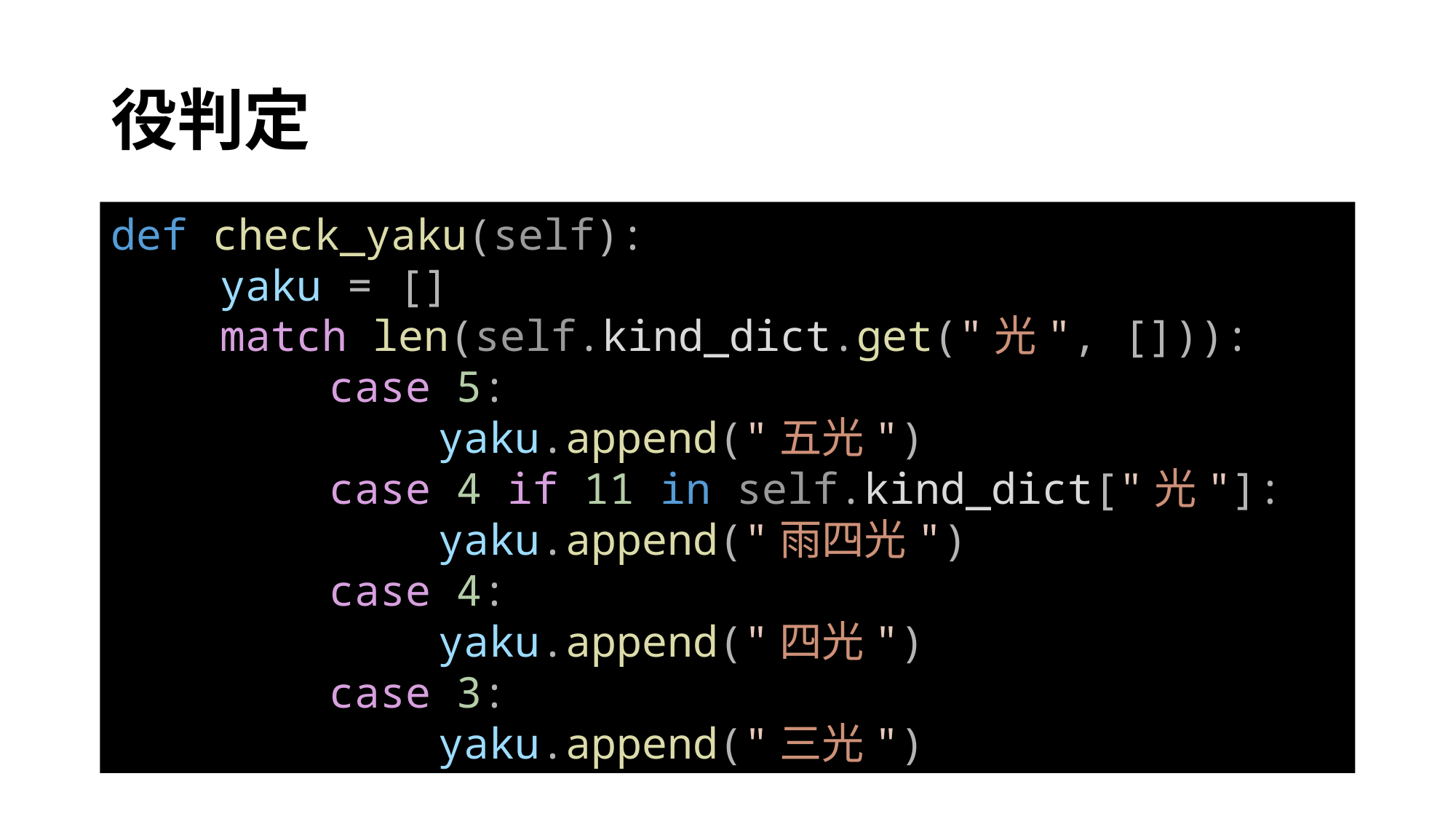

# 役判定
def check_yaku(self):
	yaku = []
	match len(self.kind_dict.get("光", [])):
		case 5:
			yaku.append("五光")
		case 4 if 11 in self.kind_dict["光"]:
			yaku.append("雨四光")
		case 4:
			yaku.append("四光")
		case 3:
			yaku.append("三光")